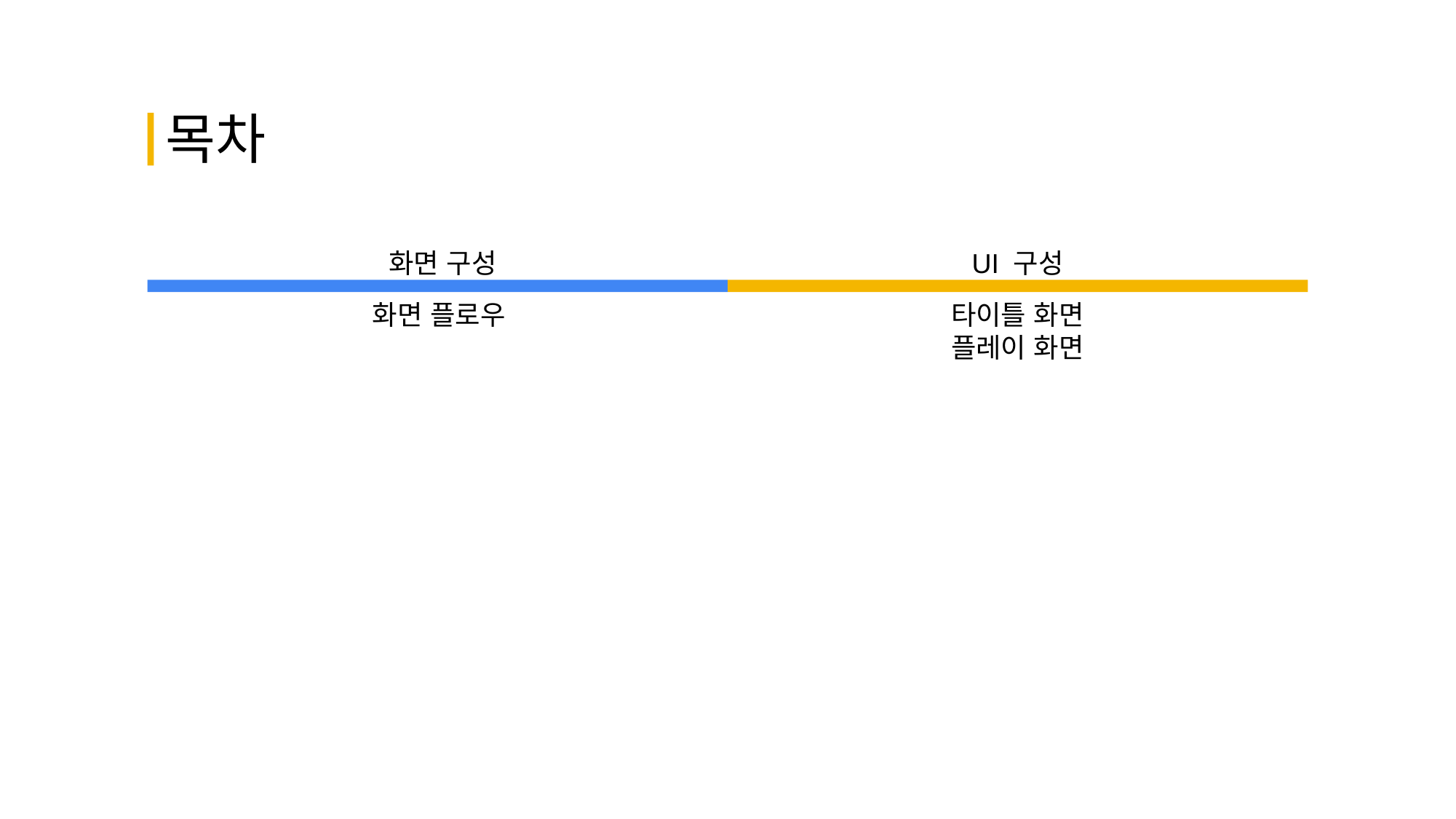

목차

화면 구성
UI 구성

화면 플로우
타이틀 화면
플레이 화면